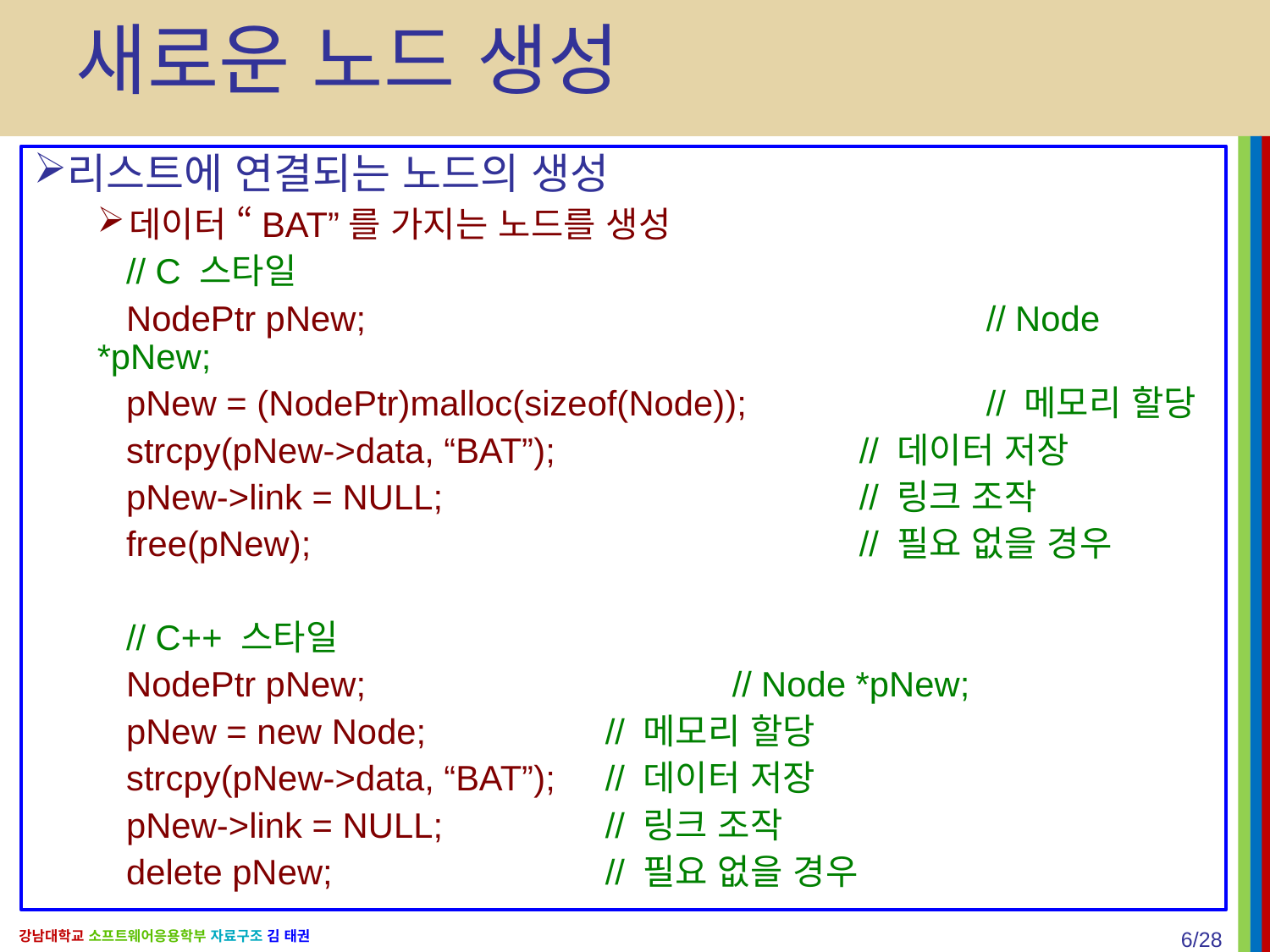

# 새로운 노드 생성
리스트에 연결되는 노드의 생성
데이터 “BAT”를 가지는 노드를 생성
   // C 스타일
   NodePtr pNew;					// Node *pNew;
   pNew = (NodePtr)malloc(sizeof(Node));		// 메모리 할당
   strcpy(pNew->data, “BAT”);			// 데이터 저장
   pNew->link = NULL; 				// 링크 조작
   free(pNew);					// 필요 없을 경우

   // C++ 스타일
   NodePtr pNew;			// Node *pNew;
   pNew = new Node;		// 메모리 할당
   strcpy(pNew->data, “BAT”);	// 데이터 저장
   pNew->link = NULL; 		// 링크 조작
   delete pNew;			// 필요 없을 경우
6/28